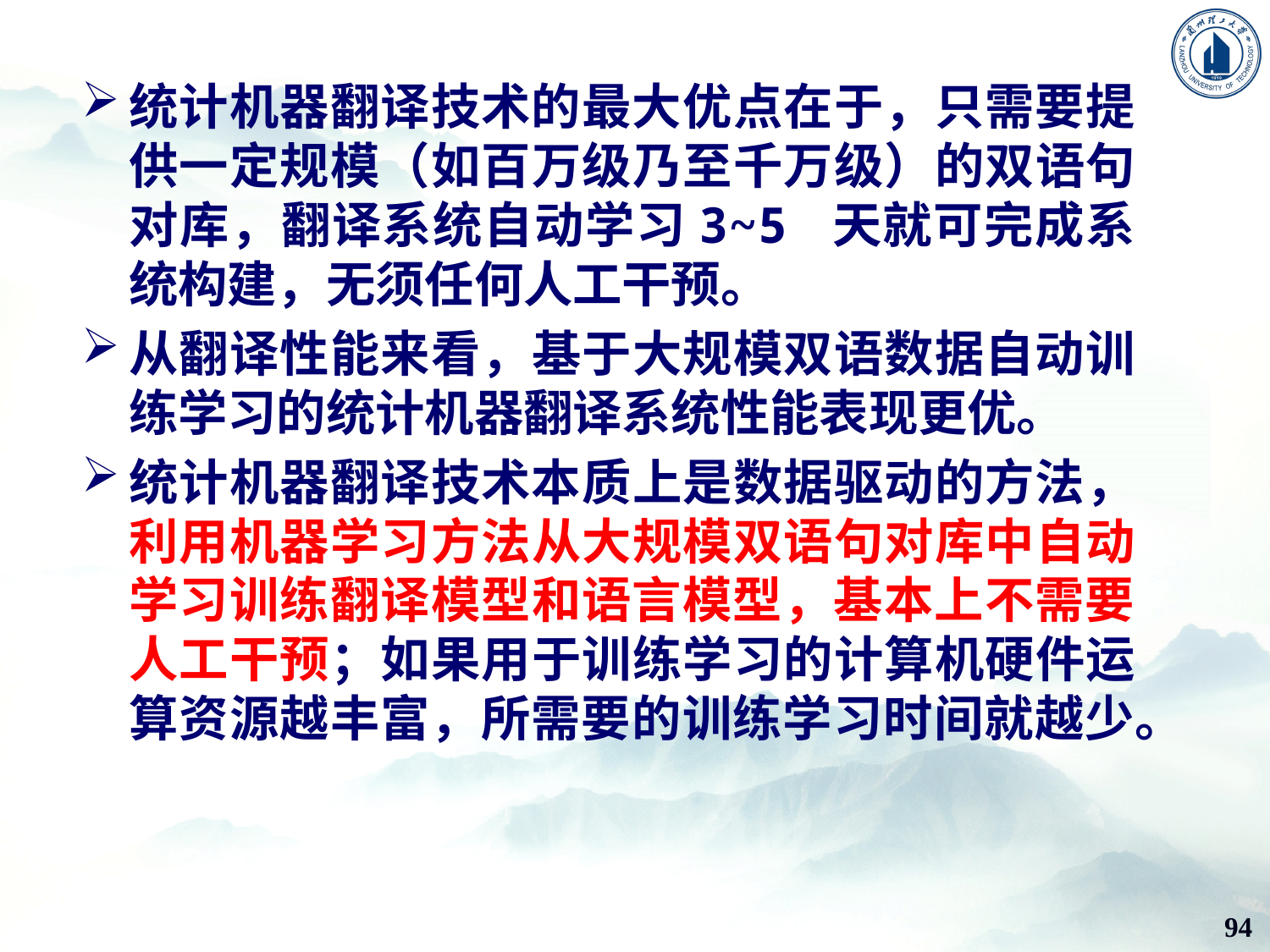

统计机器翻译技术的最大优点在于，只需要提供一定规模（如百万级乃至千万级）的双语句对库，翻译系统自动学习3~5 天就可完成系统构建，无须任何人工干预。
从翻译性能来看，基于大规模双语数据自动训练学习的统计机器翻译系统性能表现更优。
统计机器翻译技术本质上是数据驱动的方法，利用机器学习方法从大规模双语句对库中自动学习训练翻译模型和语言模型，基本上不需要人工干预；如果用于训练学习的计算机硬件运算资源越丰富，所需要的训练学习时间就越少。

94